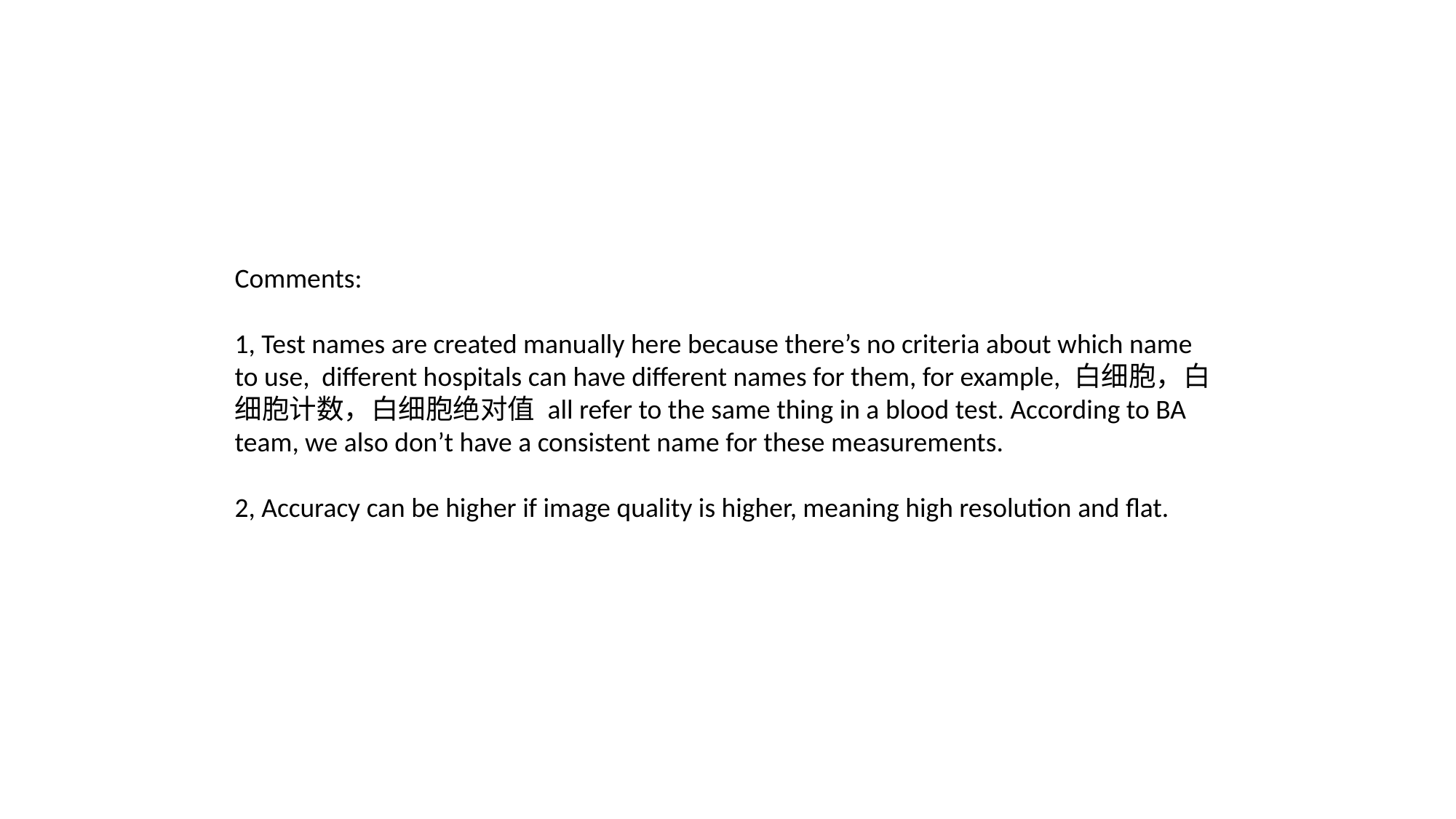

Comments:

1, Test names are created manually here because there’s no criteria about which name to use,  different hospitals can have different names for them, for example, 白细胞，白细胞计数，白细胞绝对值 all refer to the same thing in a blood test. According to BA team, we also don’t have a consistent name for these measurements.

2, Accuracy can be higher if image quality is higher, meaning high resolution and flat.